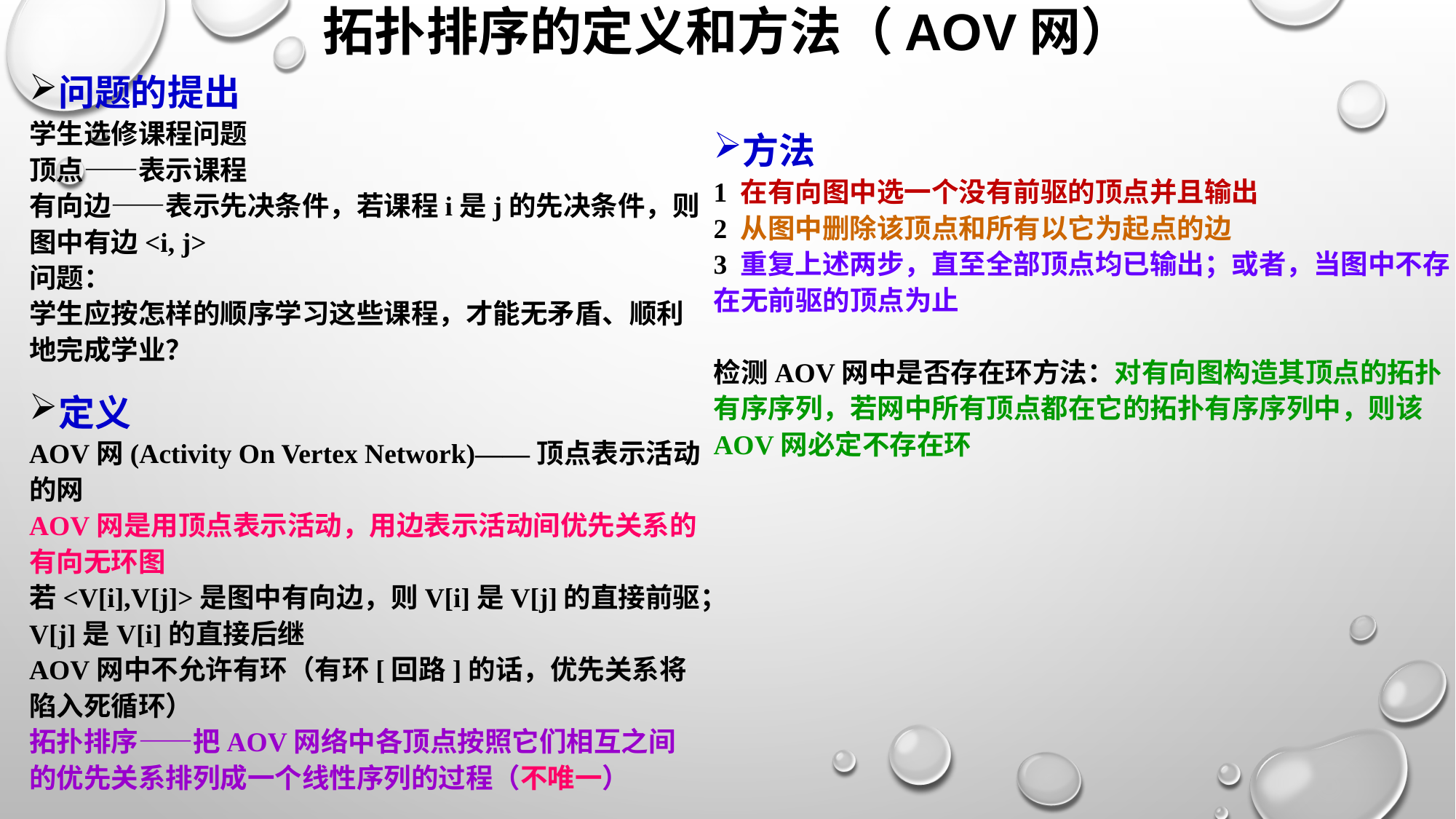

# 拓扑排序的定义和方法（AOV网）
问题的提出
学生选修课程问题
顶点——表示课程
有向边——表示先决条件，若课程i是j的先决条件，则图中有边<i, j>
问题：
学生应按怎样的顺序学习这些课程，才能无矛盾、顺利地完成学业？
定义
AOV网(Activity On Vertex Network)——顶点表示活动的网
AOV网是用顶点表示活动，用边表示活动间优先关系的有向无环图
若<V[i],V[j]>是图中有向边，则V[i]是V[j]的直接前驱；V[j]是V[i]的直接后继
AOV网中不允许有环（有环[回路]的话，优先关系将陷入死循环）
拓扑排序——把AOV网络中各顶点按照它们相互之间的优先关系排列成一个线性序列的过程（不唯一）
方法
1 在有向图中选一个没有前驱的顶点并且输出
2 从图中删除该顶点和所有以它为起点的边
3 重复上述两步，直至全部顶点均已输出；或者，当图中不存在无前驱的顶点为止

检测AOV网中是否存在环方法：对有向图构造其顶点的拓扑有序序列，若网中所有顶点都在它的拓扑有序序列中，则该AOV网必定不存在环